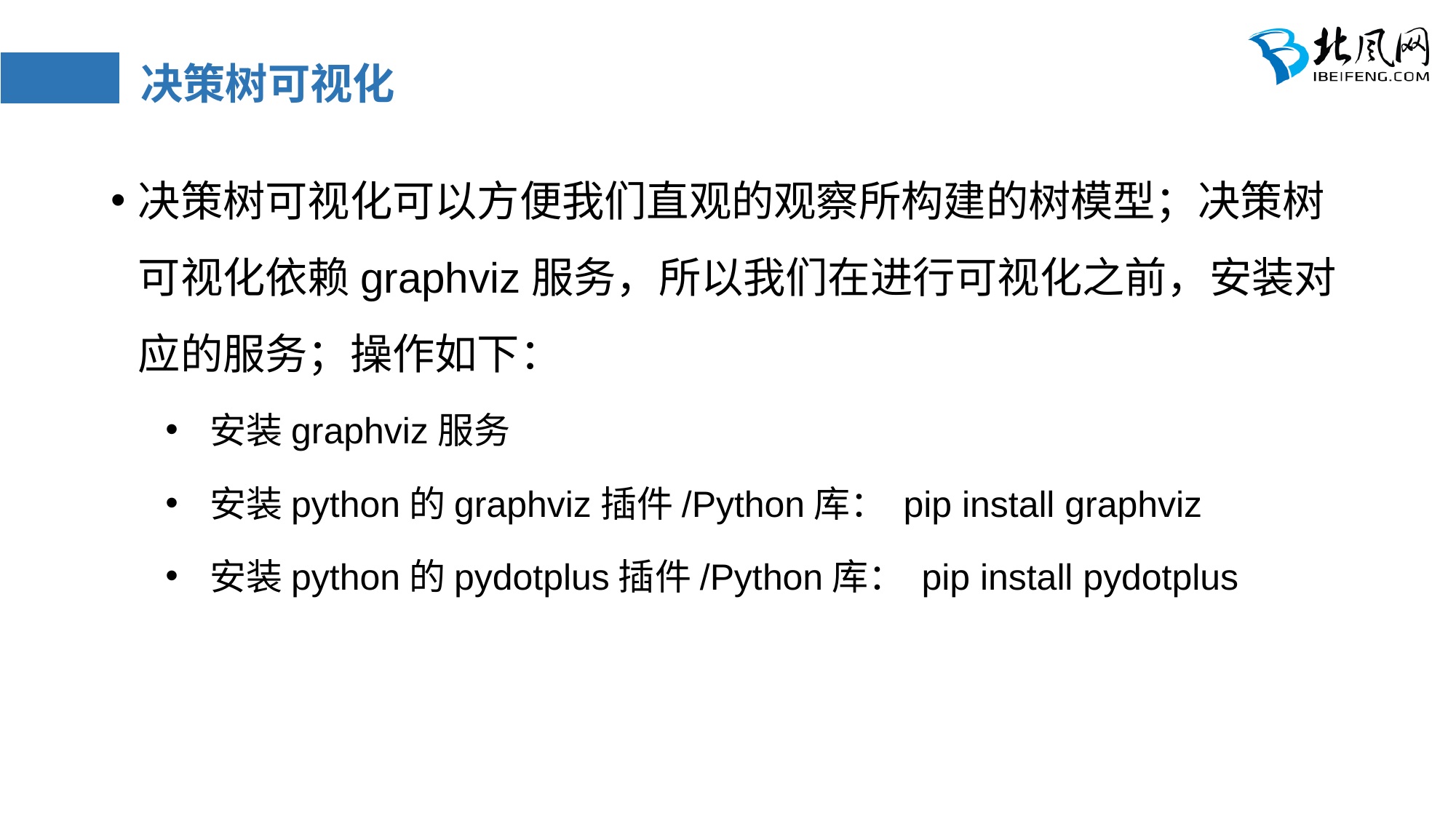

# 决策树可视化
决策树可视化可以方便我们直观的观察所构建的树模型；决策树可视化依赖graphviz服务，所以我们在进行可视化之前，安装对应的服务；操作如下：
 安装graphviz服务
 安装python的graphviz插件/Python库： pip install graphviz
 安装python的pydotplus插件/Python库： pip install pydotplus